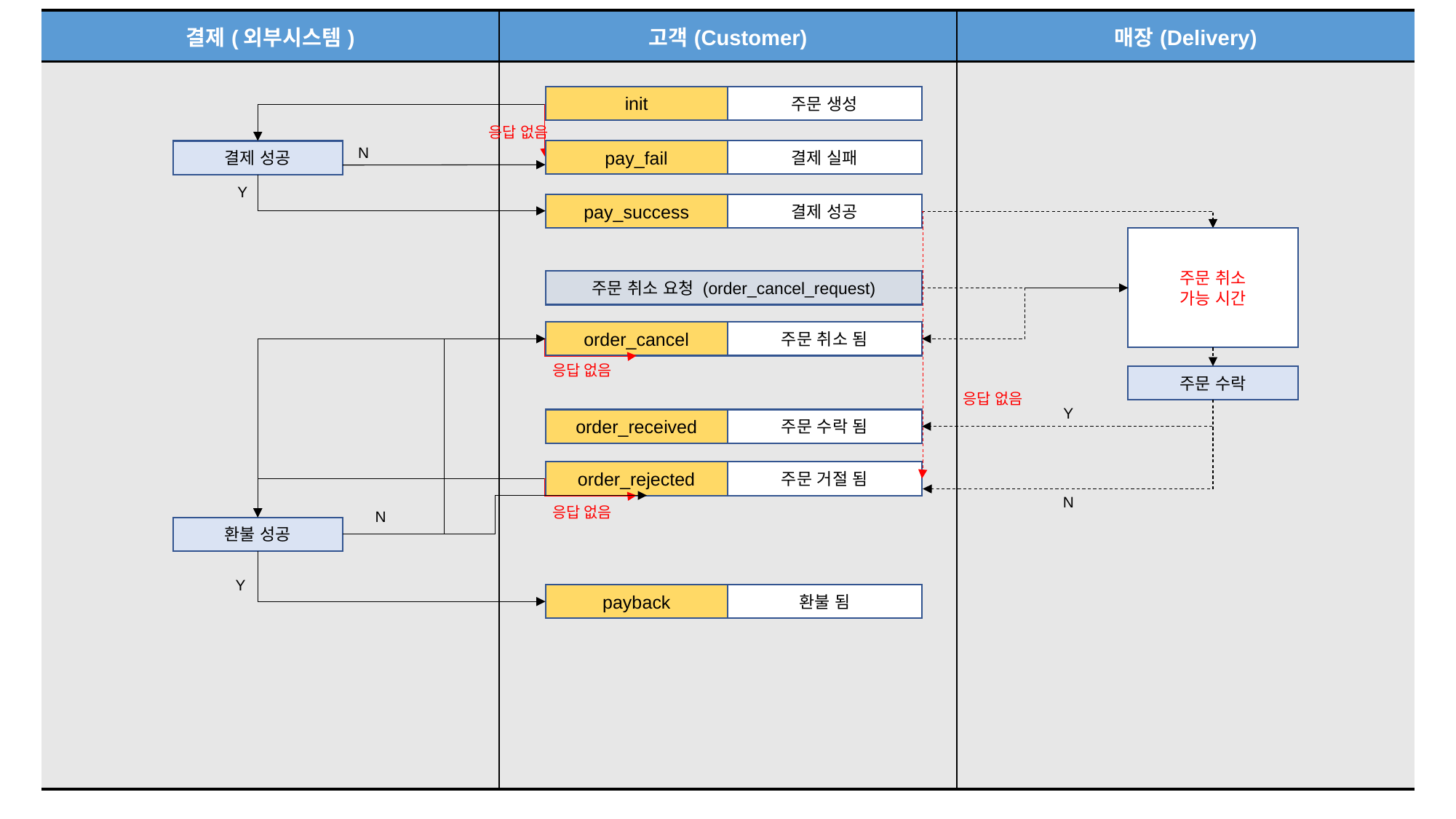

| 결제(외부시스템) | 고객(Customer) | 매장(Delivery) |
| --- | --- | --- |
|  |  |  |
init
주문 생성
응답 없음
N
pay_fail
결제 실패
결제 성공
Y
pay_success
결제 성공
주문 취소
가능 시간
주문 취소 요청 (order_cancel_request)
order_cancel
주문 취소 됨
응답 없음
주문 수락
응답 없음
Y
order_received
주문 수락 됨
order_rejected
주문 거절 됨
N
응답 없음
N
환불 성공
Y
payback
환불 됨